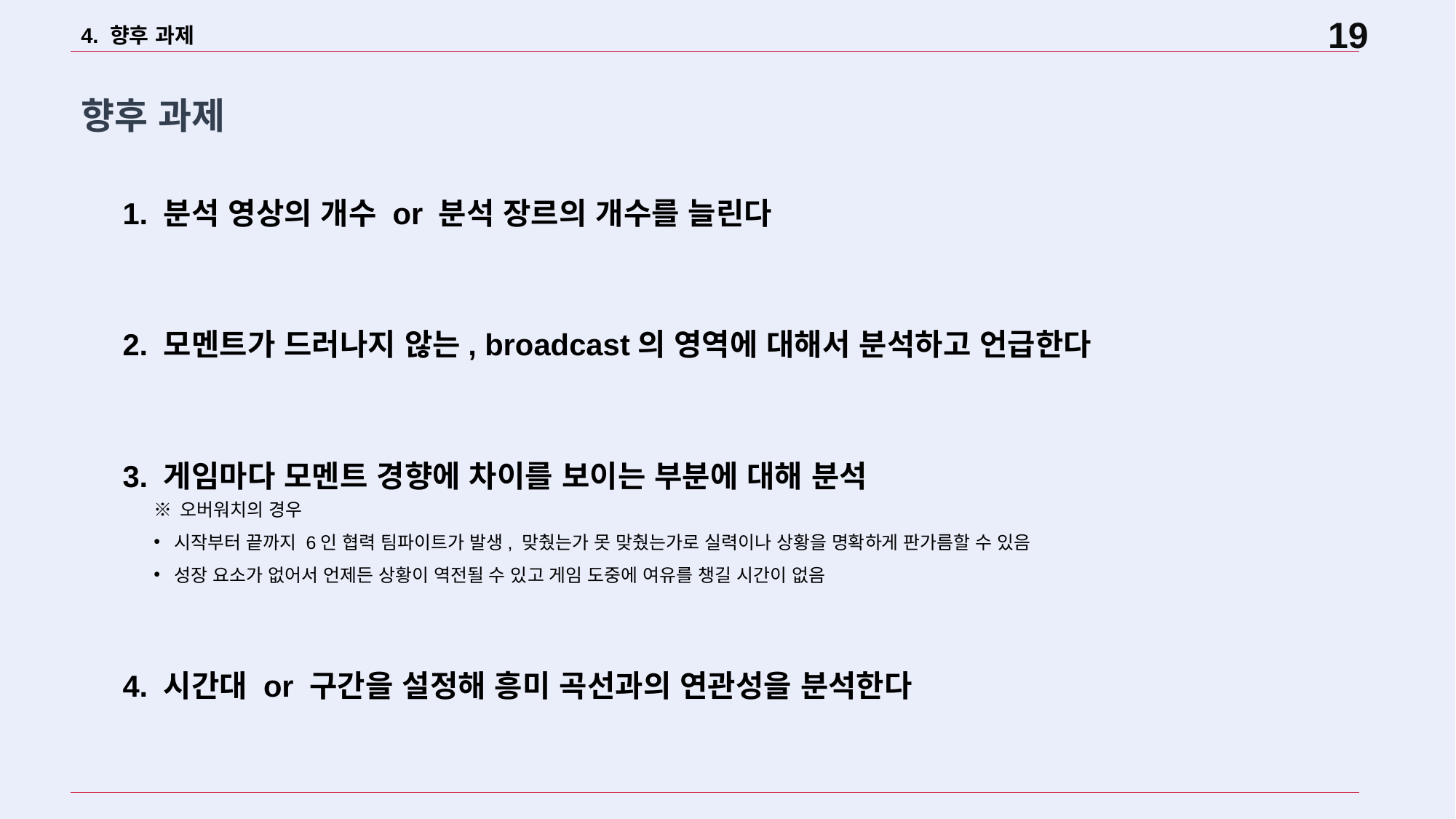

4. 향후 과제
향후 과제
1. 분석 영상의 개수 or 분석 장르의 개수를 늘린다
2. 모멘트가 드러나지 않는, broadcast의 영역에 대해서 분석하고 언급한다
3. 게임마다 모멘트 경향에 차이를 보이는 부분에 대해 분석
※ 오버워치의 경우
시작부터 끝까지 6인 협력 팀파이트가 발생, 맞췄는가 못 맞췄는가로 실력이나 상황을 명확하게 판가름할 수 있음
성장 요소가 없어서 언제든 상황이 역전될 수 있고 게임 도중에 여유를 챙길 시간이 없음
4. 시간대 or 구간을 설정해 흥미 곡선과의 연관성을 분석한다